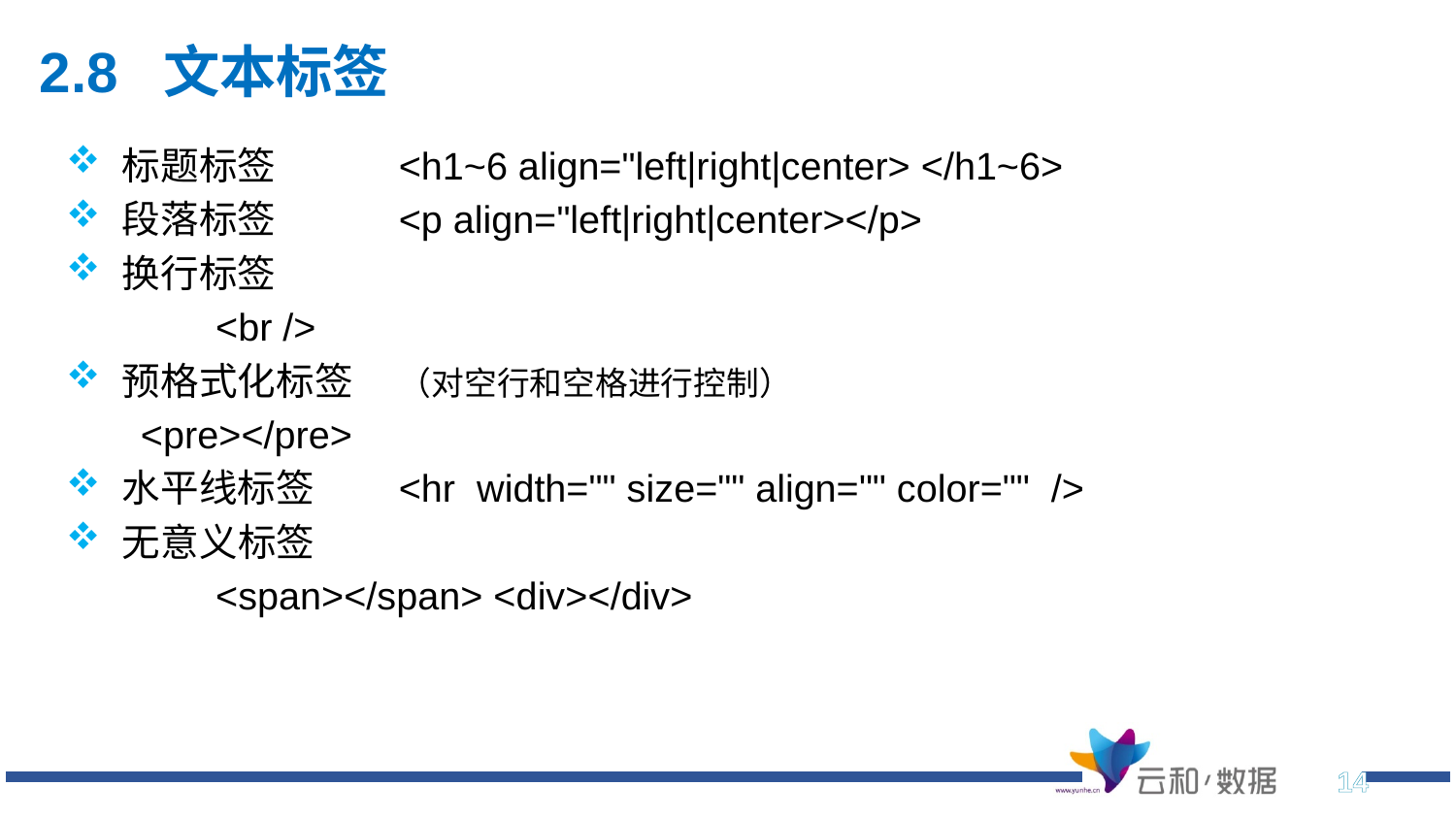

# 2.8  文本标签
标题标签							<h1~6 align="left|right|center> </h1~6>
段落标签								<p align="left|right|center></p>
换行标签
<br />
预格式化标签	（对空行和空格进行控制）
	<pre></pre>
水平线标签								<hr  width="" size="" align="" color=""  />
无意义标签
<span></span> <div></div>
14